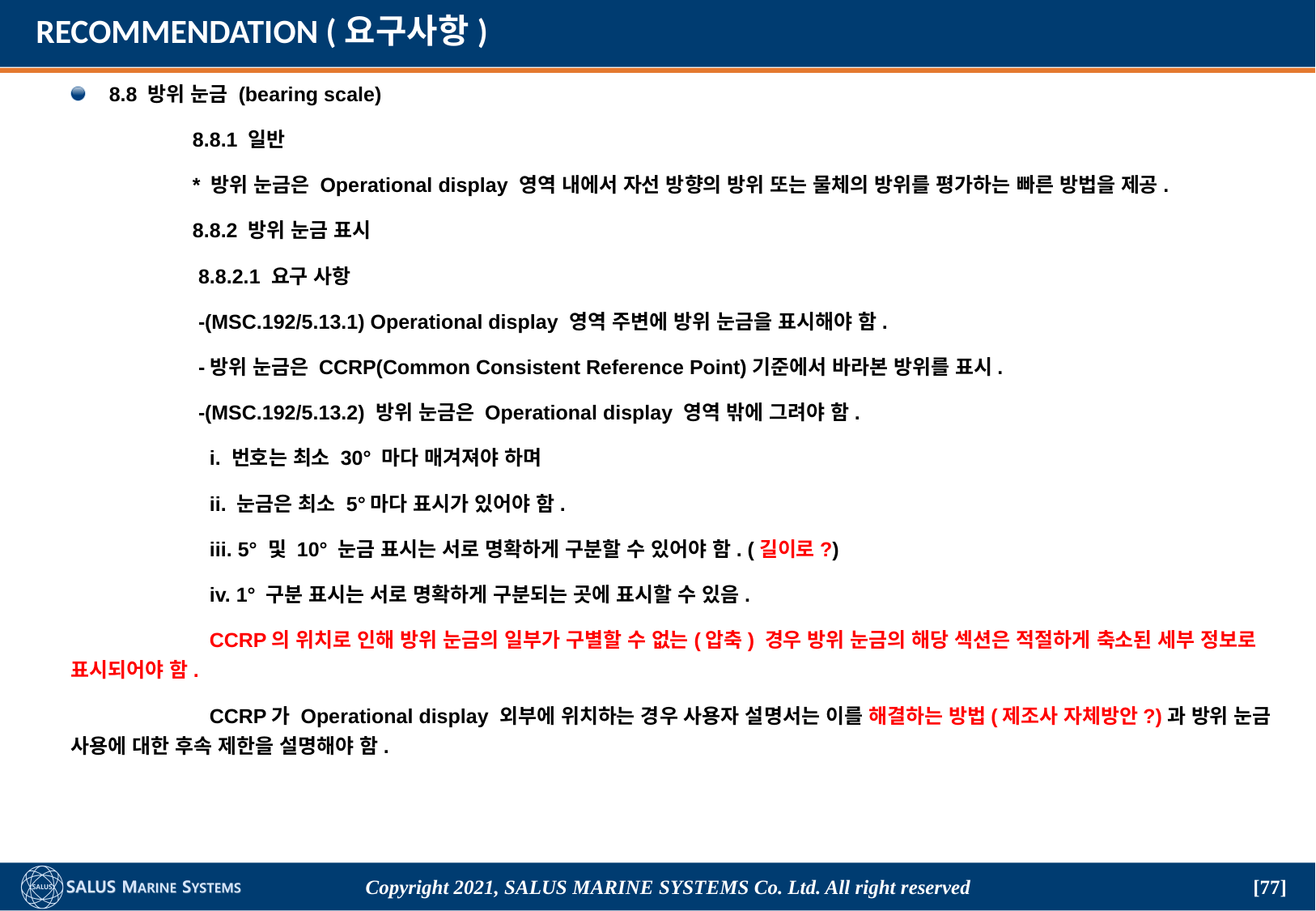

# RECOMMENDATION (요구사항)
8.8 방위 눈금 (bearing scale)
	8.8.1 일반
	* 방위 눈금은 Operational display 영역 내에서 자선 방향의 방위 또는 물체의 방위를 평가하는 빠른 방법을 제공.
	8.8.2 방위 눈금 표시
	 8.8.2.1 요구 사항
	 -(MSC.192/5.13.1) Operational display 영역 주변에 방위 눈금을 표시해야 함.
	 -방위 눈금은 CCRP(Common Consistent Reference Point)기준에서 바라본 방위를 표시.
	 -(MSC.192/5.13.2) 방위 눈금은 Operational display 영역 밖에 그려야 함.
	   i. 번호는 최소 30° 마다 매겨져야 하며
	   ii. 눈금은 최소 5°마다 표시가 있어야 함.
	   iii. 5° 및 10° 눈금 표시는 서로 명확하게 구분할 수 있어야 함. (길이로?)
	   iv. 1° 구분 표시는 서로 명확하게 구분되는 곳에 표시할 수 있음.
	   CCRP의 위치로 인해 방위 눈금의 일부가 구별할 수 없는(압축) 경우 방위 눈금의 해당 섹션은 적절하게 축소된 세부 정보로 표시되어야 함.
	   CCRP가 Operational display 외부에 위치하는 경우 사용자 설명서는 이를 해결하는 방법(제조사 자체방안?)과 방위 눈금 사용에 대한 후속 제한을 설명해야 함.
Copyright 2021, SALUS Marine Systems Co. Ltd. All right reserved
[77]